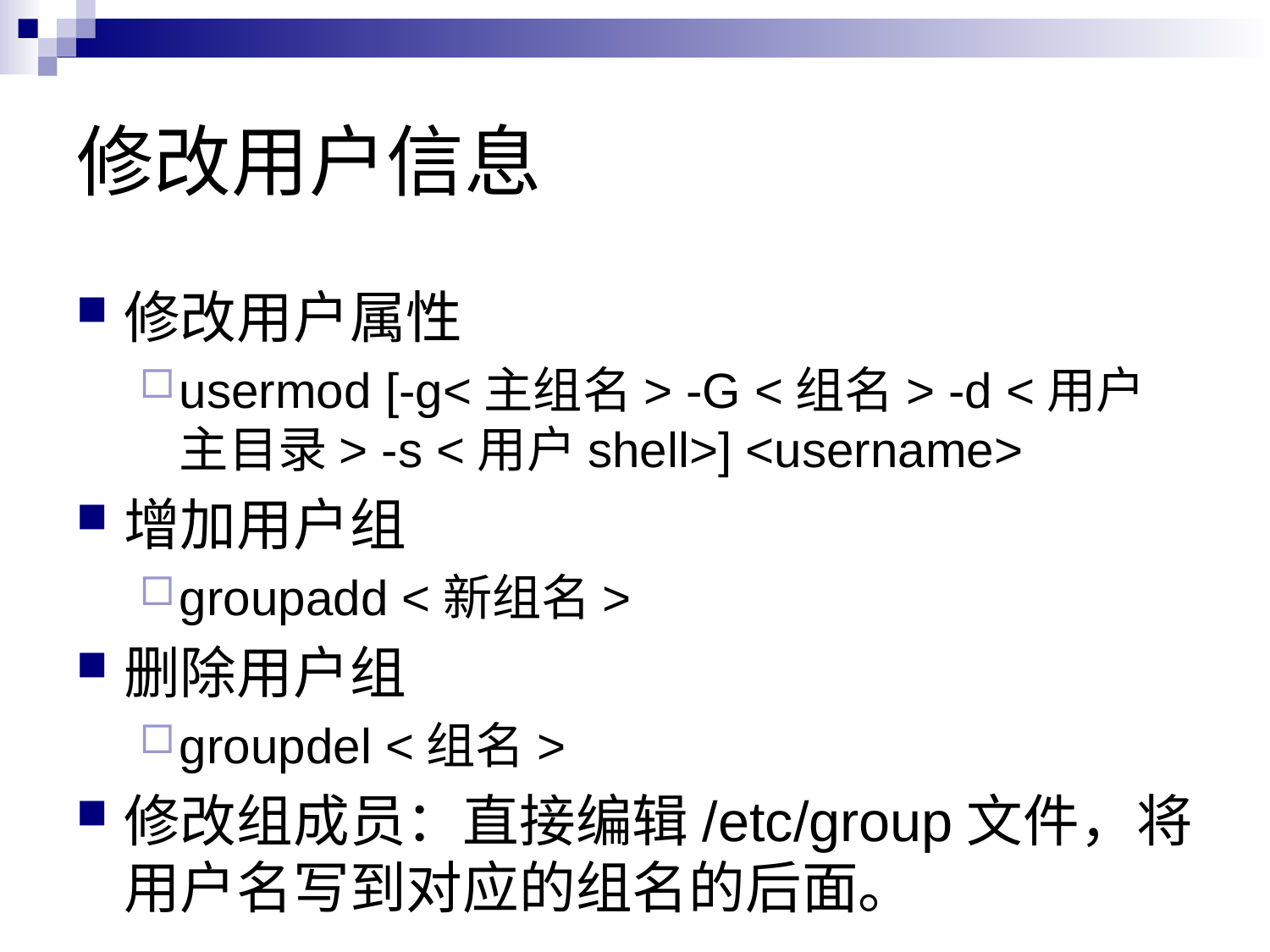

# 修改用户信息
修改用户属性
usermod [-g<主组名> -G <组名> -d <用户主目录> -s <用户shell>] <username>
增加用户组
groupadd <新组名>
删除用户组
groupdel <组名>
修改组成员：直接编辑/etc/group文件，将用户名写到对应的组名的后面。